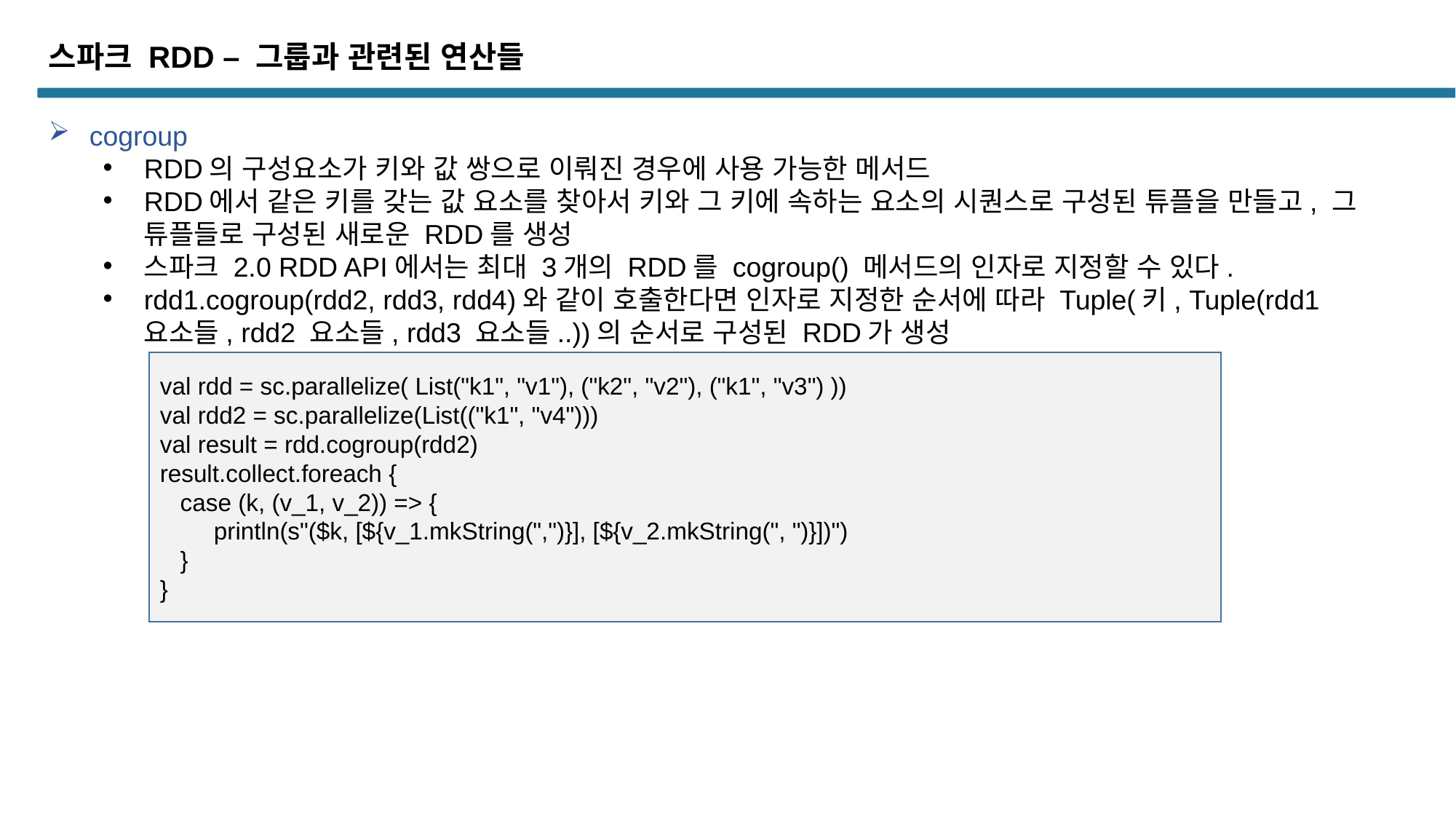

스파크 RDD – 그룹과 관련된 연산들
cogroup
RDD의 구성요소가 키와 값 쌍으로 이뤄진 경우에 사용 가능한 메서드
RDD에서 같은 키를 갖는 값 요소를 찾아서 키와 그 키에 속하는 요소의 시퀀스로 구성된 튜플을 만들고, 그 튜플들로 구성된 새로운 RDD를 생성
스파크 2.0 RDD API에서는 최대 3개의 RDD를 cogroup() 메서드의 인자로 지정할 수 있다.
rdd1.cogroup(rdd2, rdd3, rdd4)와 같이 호출한다면 인자로 지정한 순서에 따라 Tuple(키, Tuple(rdd1요소들, rdd2 요소들, rdd3 요소들..))의 순서로 구성된 RDD가 생성
val rdd = sc.parallelize( List("k1", "v1"), ("k2", "v2"), ("k1", "v3") ))
val rdd2 = sc.parallelize(List(("k1", "v4")))
val result = rdd.cogroup(rdd2)
result.collect.foreach {
   case (k, (v_1, v_2)) => {
        println(s"($k, [${v_1.mkString(",")}], [${v_2.mkString(", ")}])")
   }
}